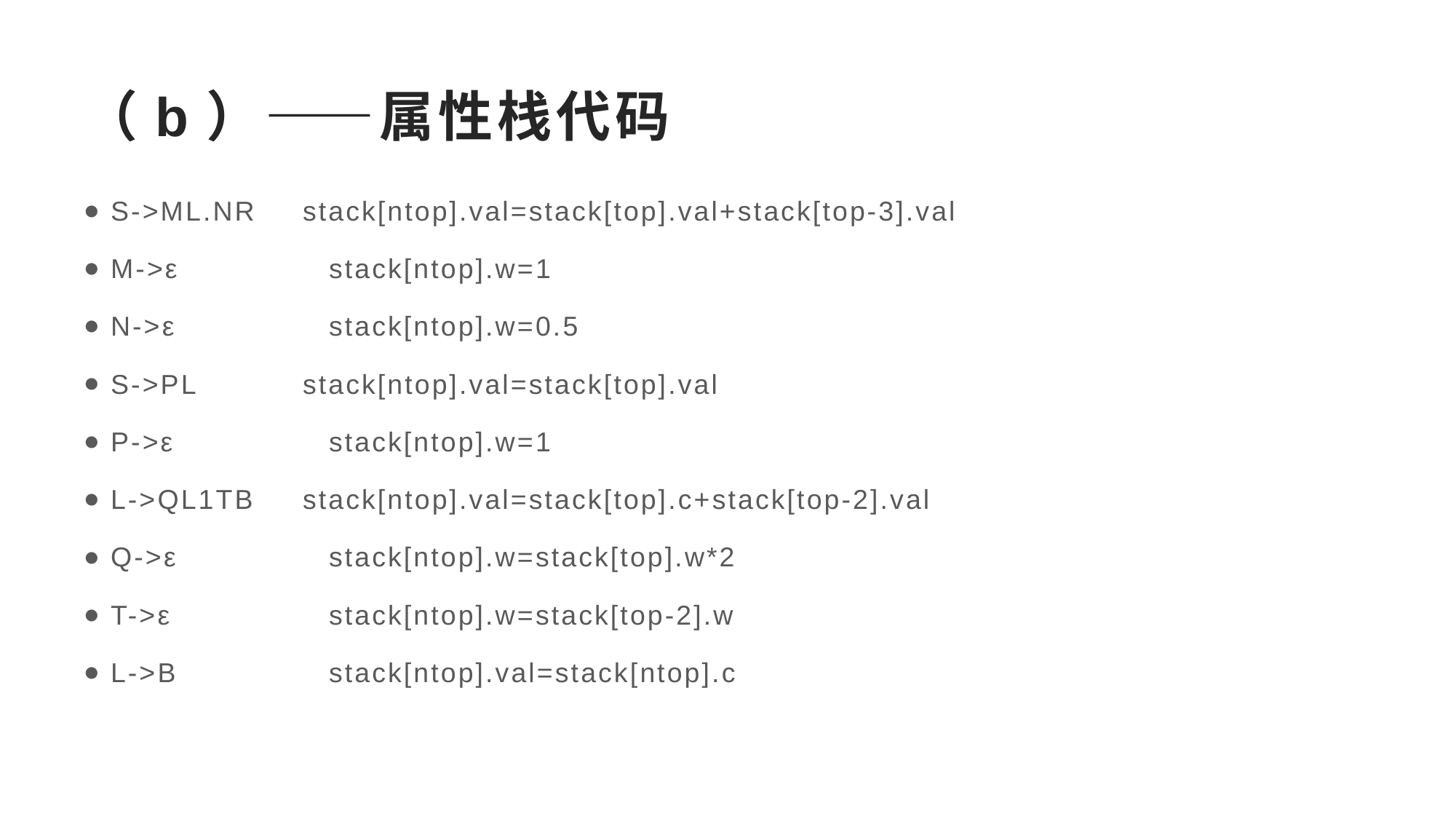

# （b）——属性栈代码
S->ML.NR	stack[ntop].val=stack[top].val+stack[top-3].val
M->ε		stack[ntop].w=1
N->ε		stack[ntop].w=0.5
S->PL	stack[ntop].val=stack[top].val
P->ε		stack[ntop].w=1
L->QL1TB	stack[ntop].val=stack[top].c+stack[top-2].val
Q->ε		stack[ntop].w=stack[top].w*2
T->ε		stack[ntop].w=stack[top-2].w
L->B		stack[ntop].val=stack[ntop].c